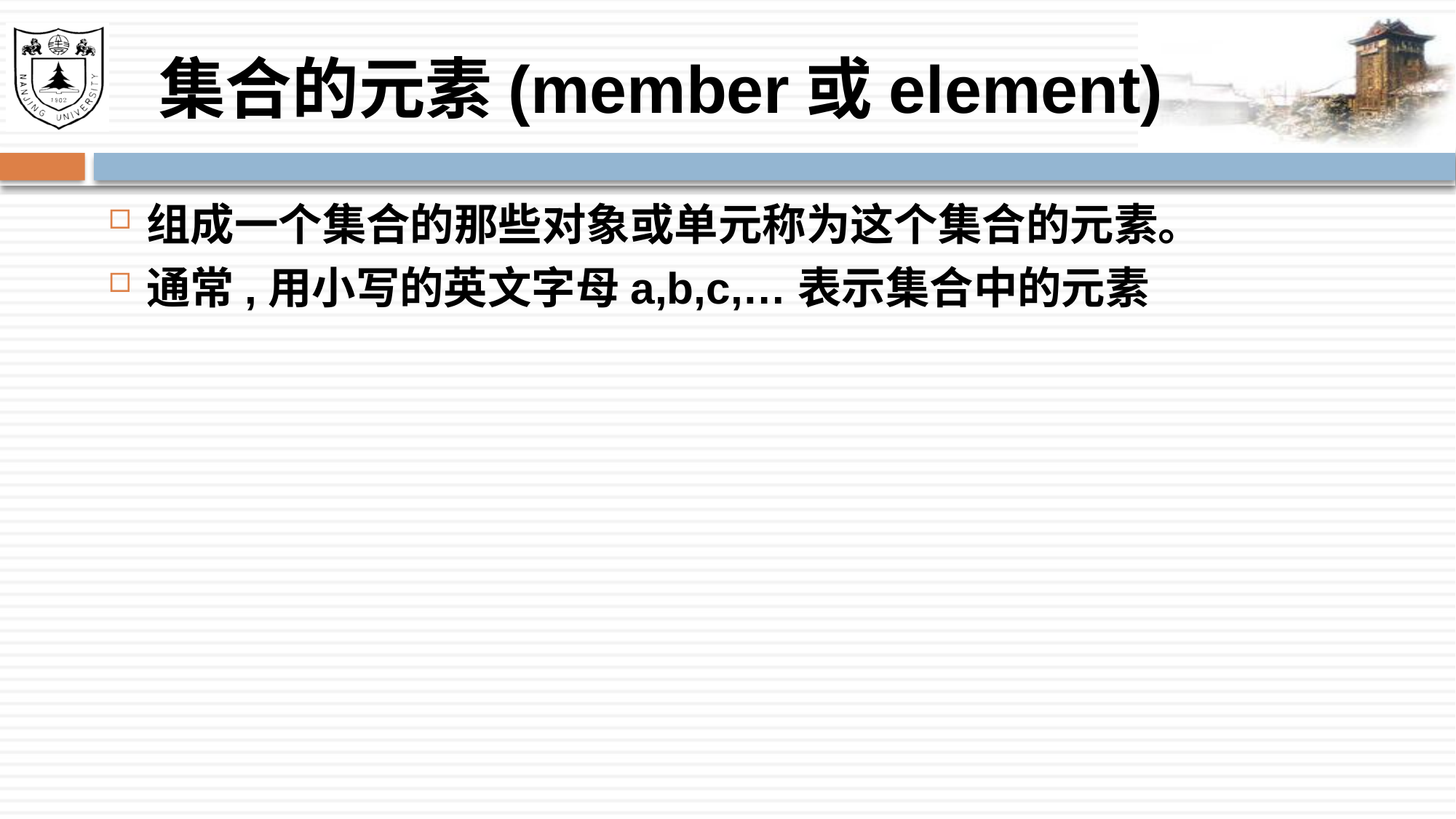

# 集合的元素(member或element)
组成一个集合的那些对象或单元称为这个集合的元素。
通常,用小写的英文字母a,b,c,…表示集合中的元素